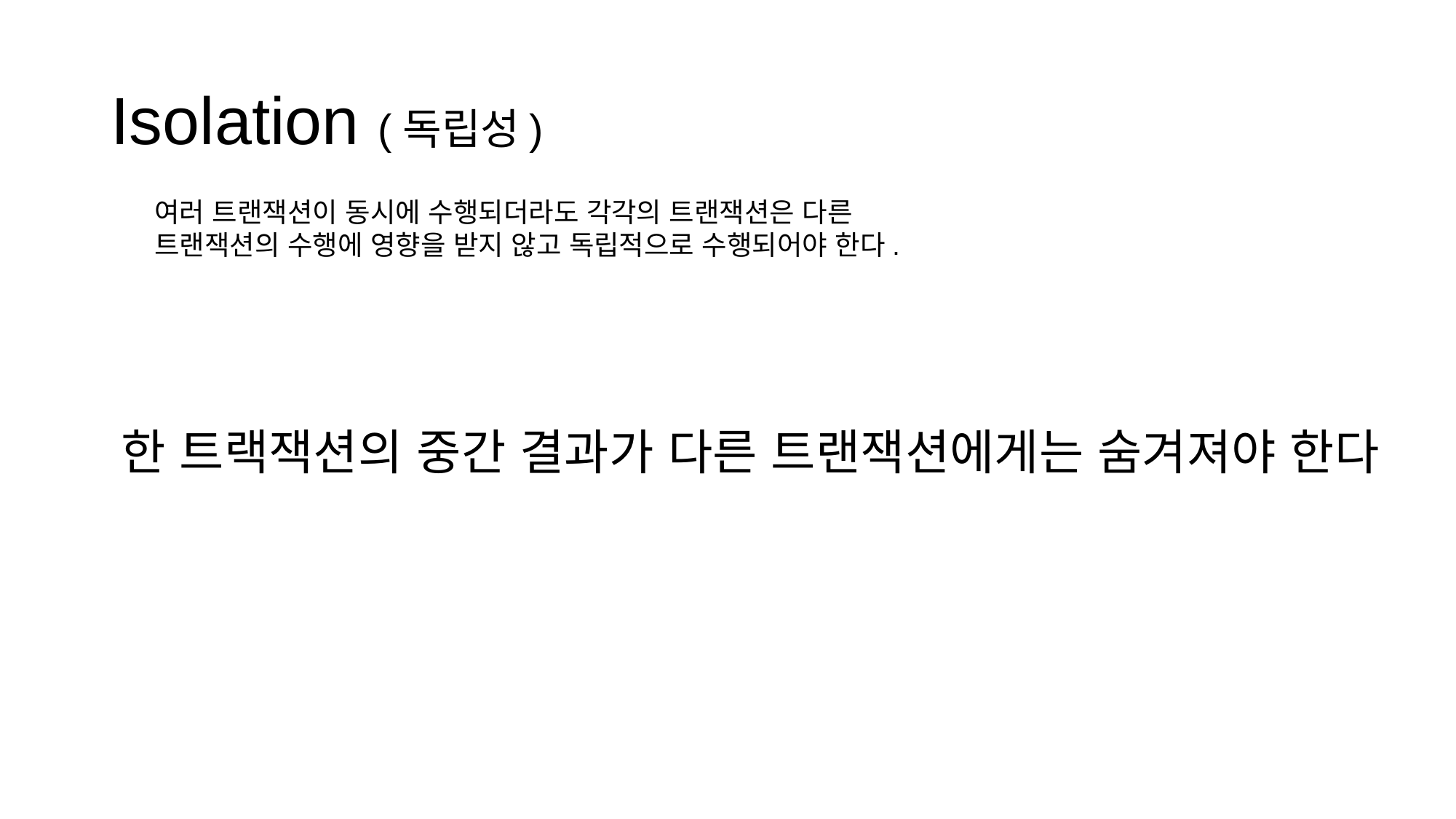

# Isolation (독립성)
여러 트랜잭션이 동시에 수행되더라도 각각의 트랜잭션은 다른 트랜잭션의 수행에 영향을 받지 않고 독립적으로 수행되어야 한다.
한 트랙잭션의 중간 결과가 다른 트랜잭션에게는 숨겨져야 한다